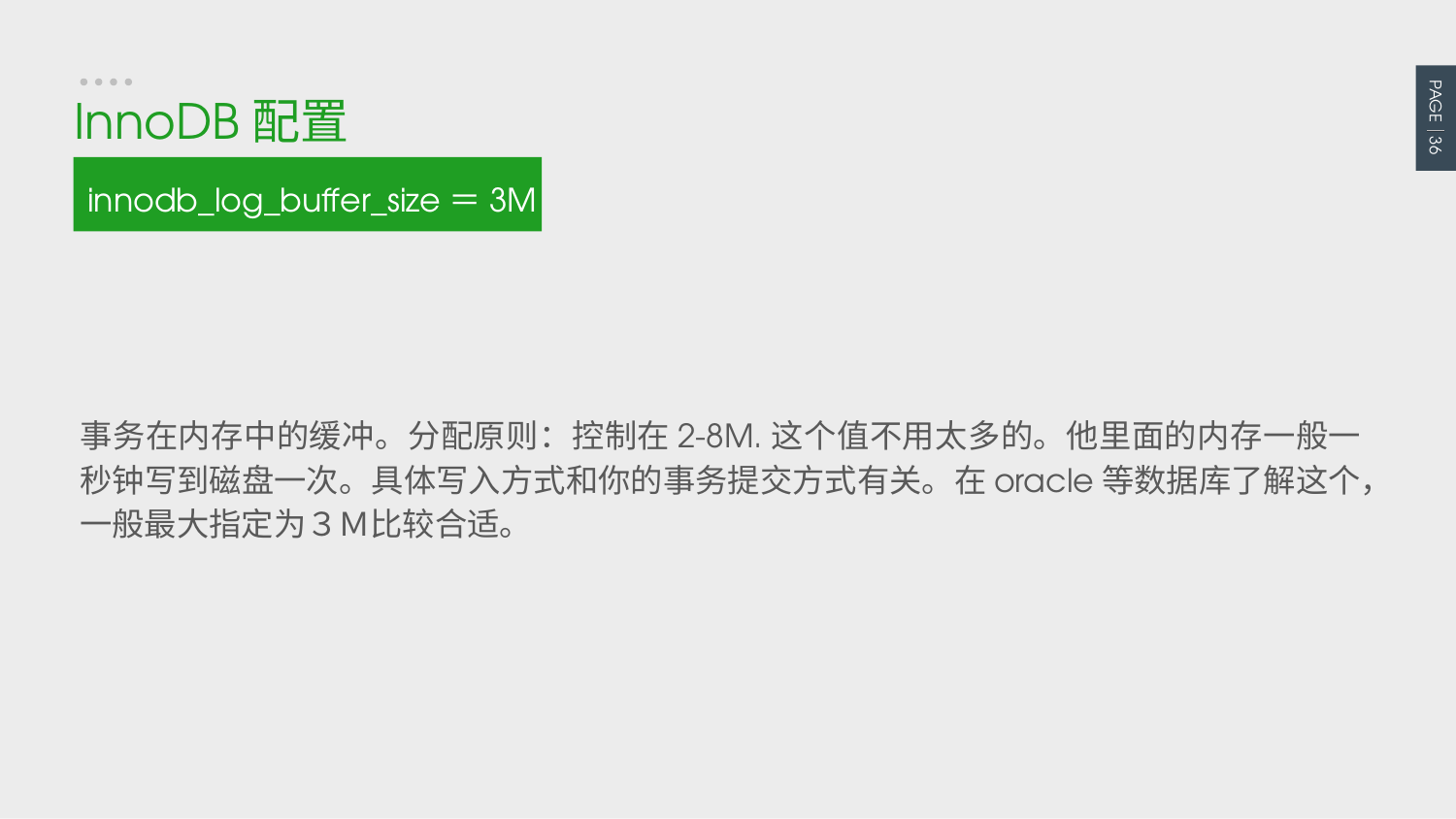

PAGE   36
InnoDB配置

innodb_log_buffer_size＝3M
事务在内存中的缓冲。分配原则：控制在2-8M.这个值不用太多的。他里面的内存一般一秒钟写到磁盘一次。具体写入方式和你的事务提交方式有关。在oracle等数据库了解这个，一般最大指定为３Ｍ比较合适。